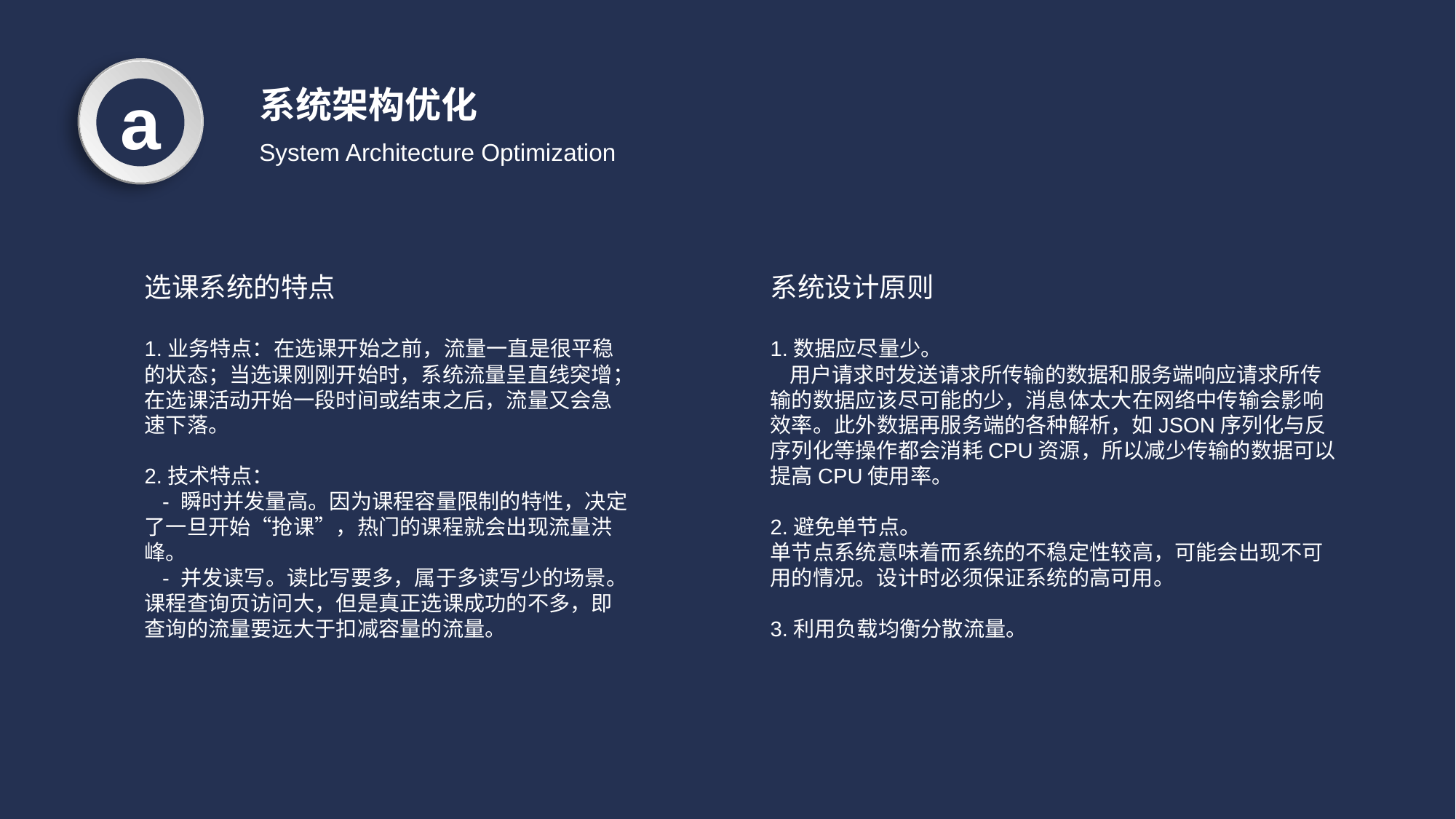

a
系统架构优化
System Architecture Optimization
选课系统的特点

1.业务特点：在选课开始之前，流量一直是很平稳的状态；当选课刚刚开始时，系统流量呈直线突增；在选课活动开始一段时间或结束之后，流量又会急速下落。

2.技术特点：
   - 瞬时并发量高。因为课程容量限制的特性，决定了一旦开始“抢课”，热门的课程就会出现流量洪峰。
   - 并发读写。读比写要多，属于多读写少的场景。课程查询页访问大，但是真正选课成功的不多，即查询的流量要远大于扣减容量的流量。
系统设计原则

1.数据应尽量少。
   用户请求时发送请求所传输的数据和服务端响应请求所传输的数据应该尽可能的少，消息体太大在网络中传输会影响效率。此外数据再服务端的各种解析，如JSON序列化与反序列化等操作都会消耗CPU资源，所以减少传输的数据可以提高CPU使用率。

2.避免单节点。
单节点系统意味着而系统的不稳定性较高，可能会出现不可用的情况。设计时必须保证系统的高可用。

3.利用负载均衡分散流量。